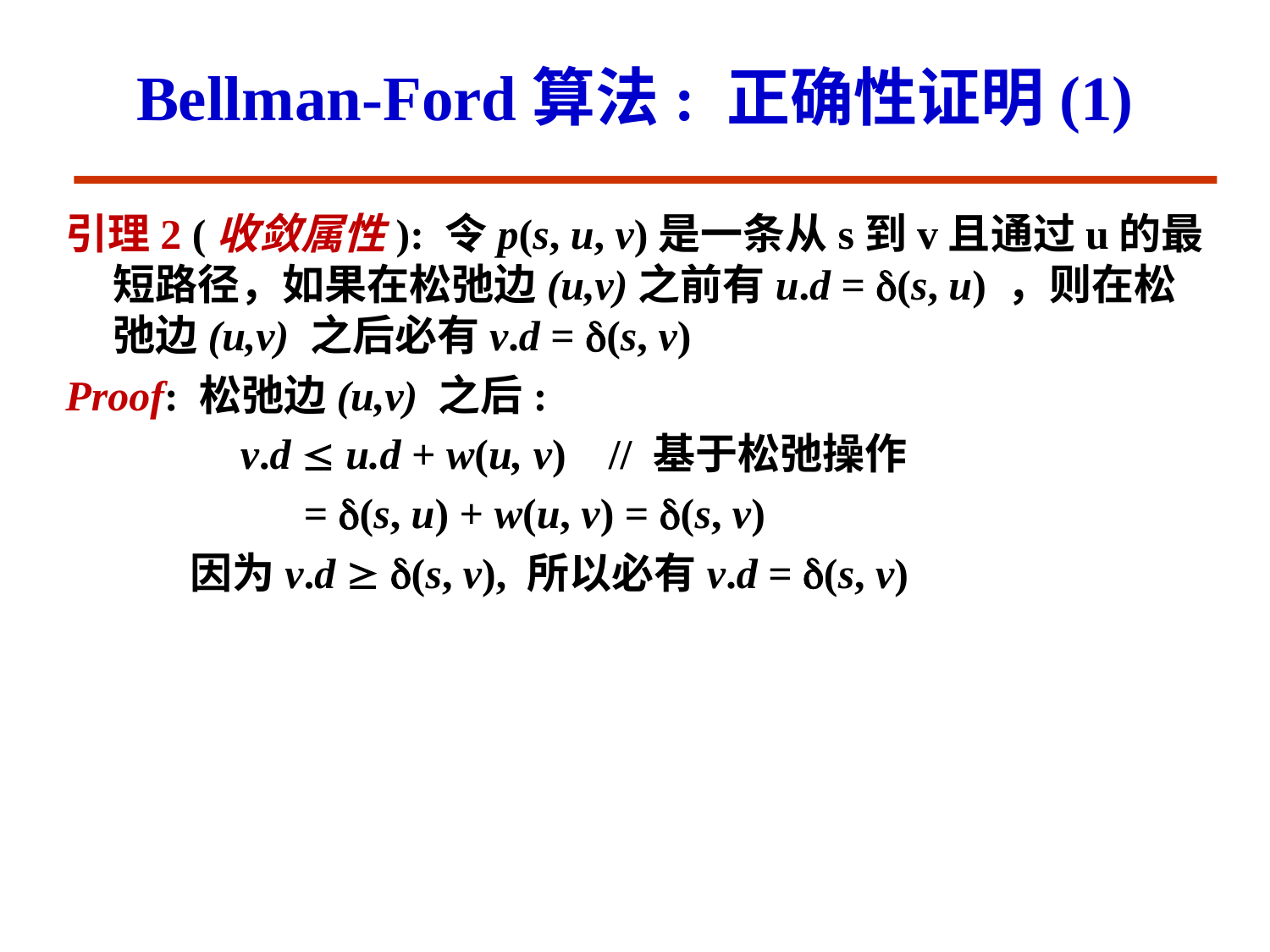

# Bellman-Ford算法: 正确性证明(1)
引理2 (收敛属性): 令p(s, u, v)是一条从s到v且通过u的最短路径，如果在松弛边(u,v)之前有u.d = δ(s, u) ，则在松弛边(u,v) 之后必有v.d = δ(s, v)
Proof: 松弛边(u,v) 之后:
		v.d ≤ u.d + w(u, v)    // 基于松弛操作
		      = δ(s, u) + w(u, v) = δ(s, v)
            因为v.d ≥ δ(s, v), 所以必有v.d = δ(s, v)